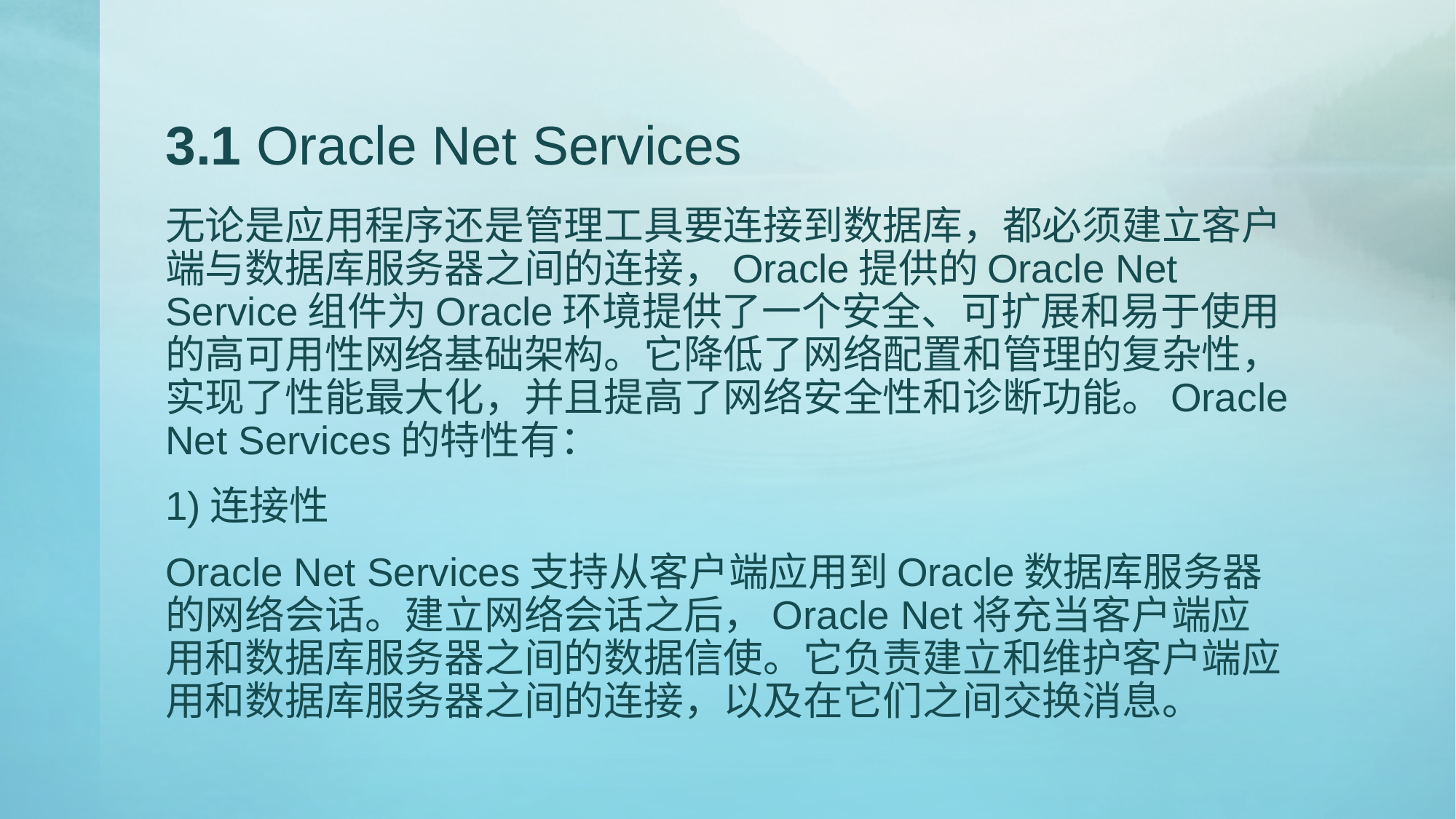

# 3.1 Oracle Net Services
无论是应用程序还是管理工具要连接到数据库，都必须建立客户端与数据库服务器之间的连接，Oracle提供的Oracle Net Service组件为Oracle环境提供了一个安全、可扩展和易于使用的高可用性网络基础架构。它降低了网络配置和管理的复杂性，实现了性能最大化，并且提高了网络安全性和诊断功能。Oracle Net Services的特性有：
1)连接性
Oracle Net Services支持从客户端应用到Oracle数据库服务器的网络会话。建立网络会话之后，Oracle Net将充当客户端应用和数据库服务器之间的数据信使。它负责建立和维护客户端应用和数据库服务器之间的连接，以及在它们之间交换消息。